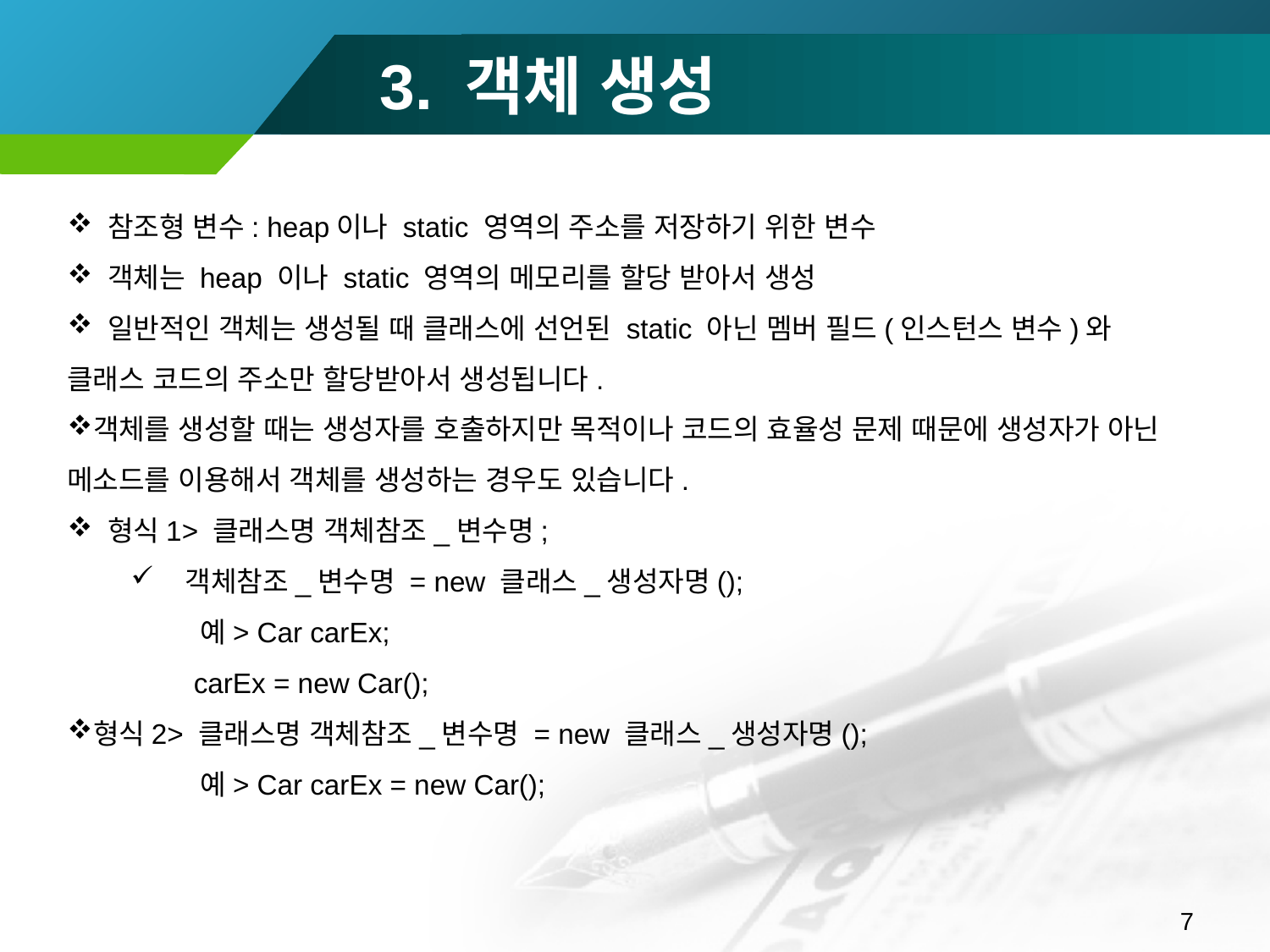

# 3. 객체 생성
 참조형 변수: heap이나 static 영역의 주소를 저장하기 위한 변수
 객체는 heap 이나 static 영역의 메모리를 할당 받아서 생성
 일반적인 객체는 생성될 때 클래스에 선언된 static 아닌 멤버 필드(인스턴스 변수)와 클래스 코드의 주소만 할당받아서 생성됩니다.
객체를 생성할 때는 생성자를 호출하지만 목적이나 코드의 효율성 문제 때문에 생성자가 아닌 메소드를 이용해서 객체를 생성하는 경우도 있습니다.
 형식1> 클래스명 객체참조_변수명;
 객체참조_변수명 = new 클래스_생성자명();
        예> Car carEx;
        carEx = new Car();
형식2> 클래스명 객체참조_변수명 = new 클래스_생성자명();
        예> Car carEx = new Car();
7